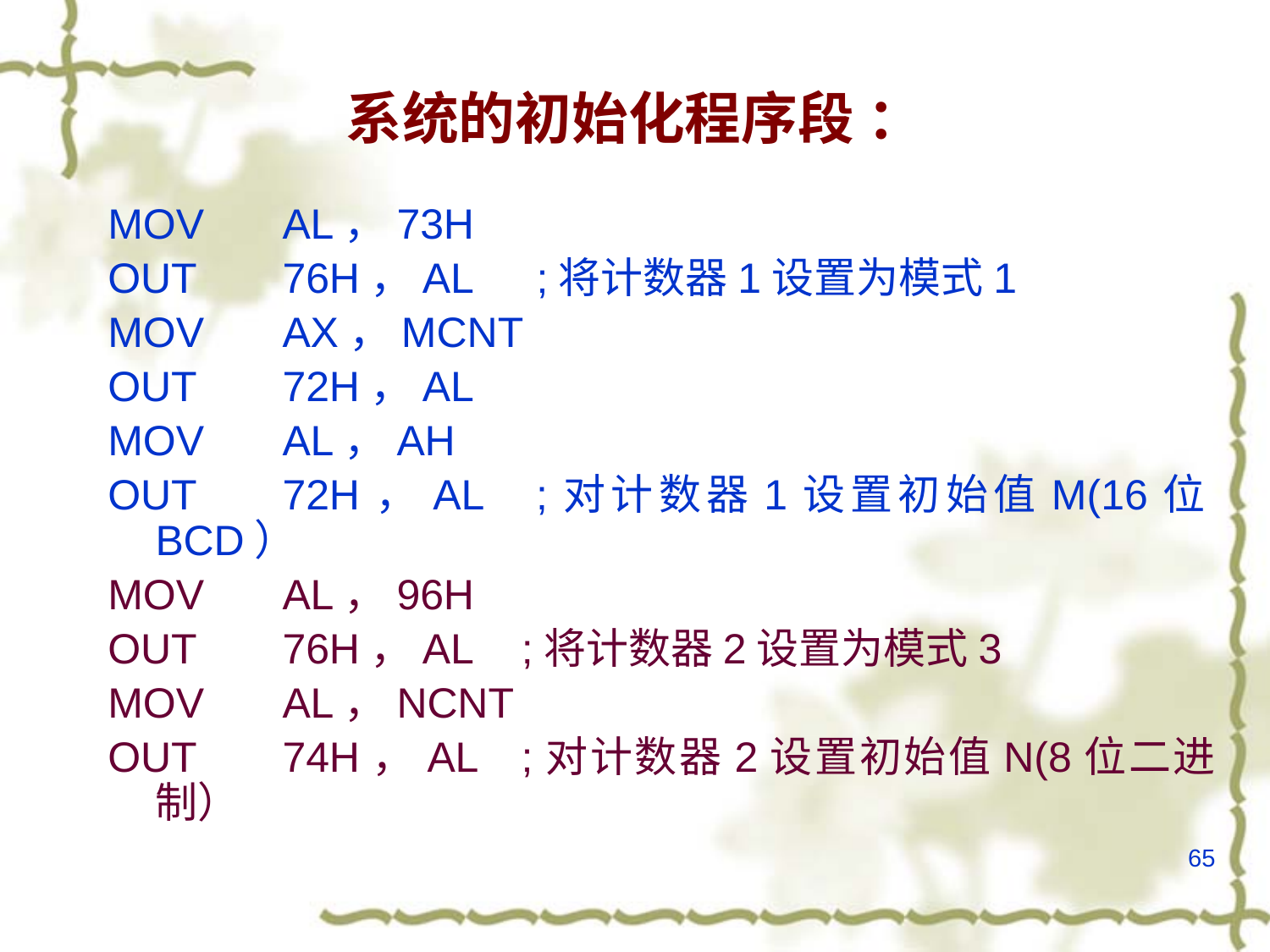

# 系统的初始化程序段 ：
MOV	AL，73H
OUT	76H，AL	;将计数器1设置为模式1
MOV	AX，MCNT
OUT	72H，AL
MOV	AL，AH
OUT	72H，AL   ;对计数器1设置初始值M(16位BCD）
MOV	AL，96H
OUT	76H，AL    ;将计数器2设置为模式3
MOV	AL，NCNT
OUT	74H，AL   ;对计数器2设置初始值N(8位二进制）
65